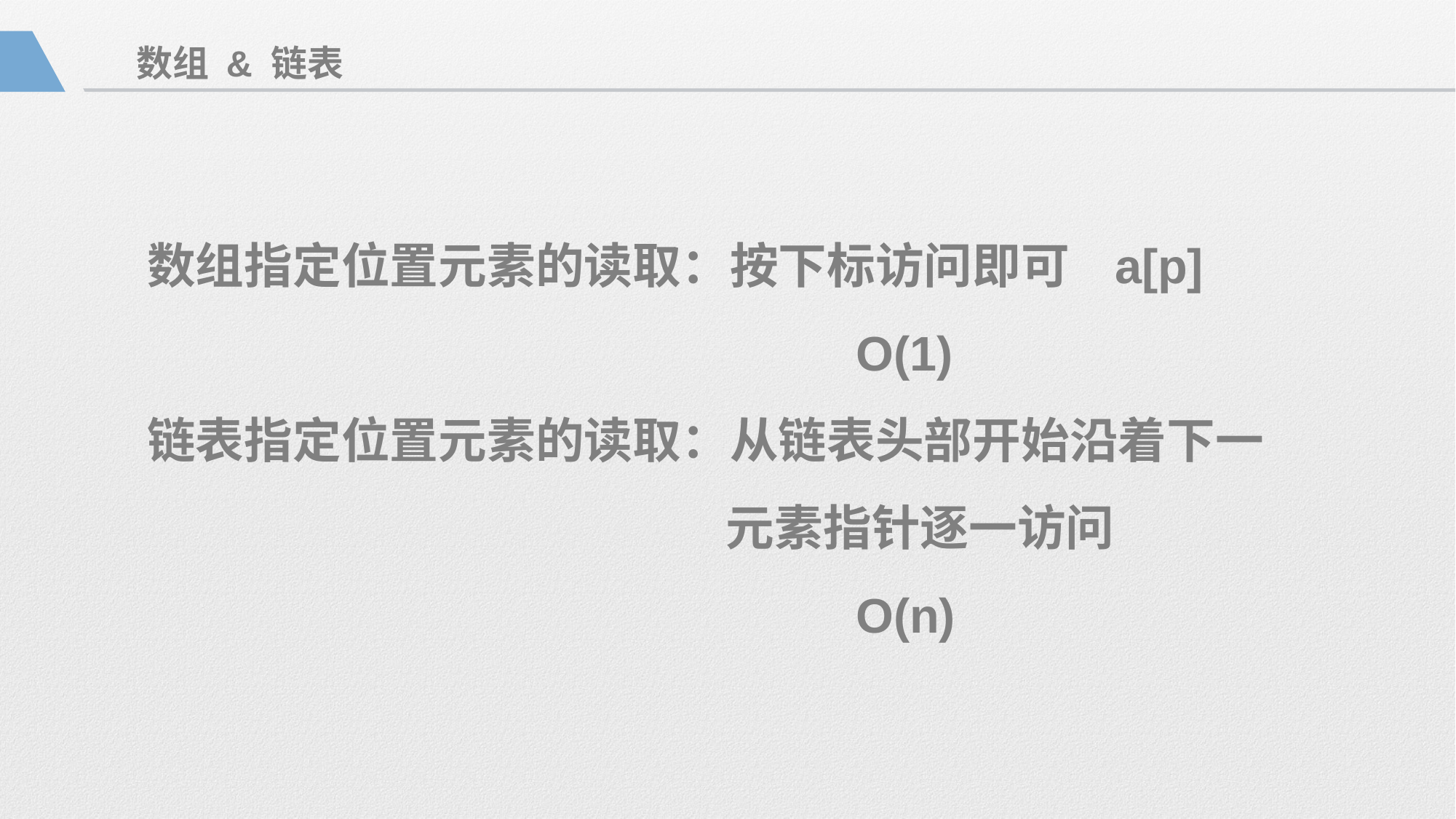

数组 & 链表
数组指定位置元素的读取：按下标访问即可   a[p]
						    O(1)
链表指定位置元素的读取：从链表头部开始沿着下一					   元素指针逐一访问
						    O(n)